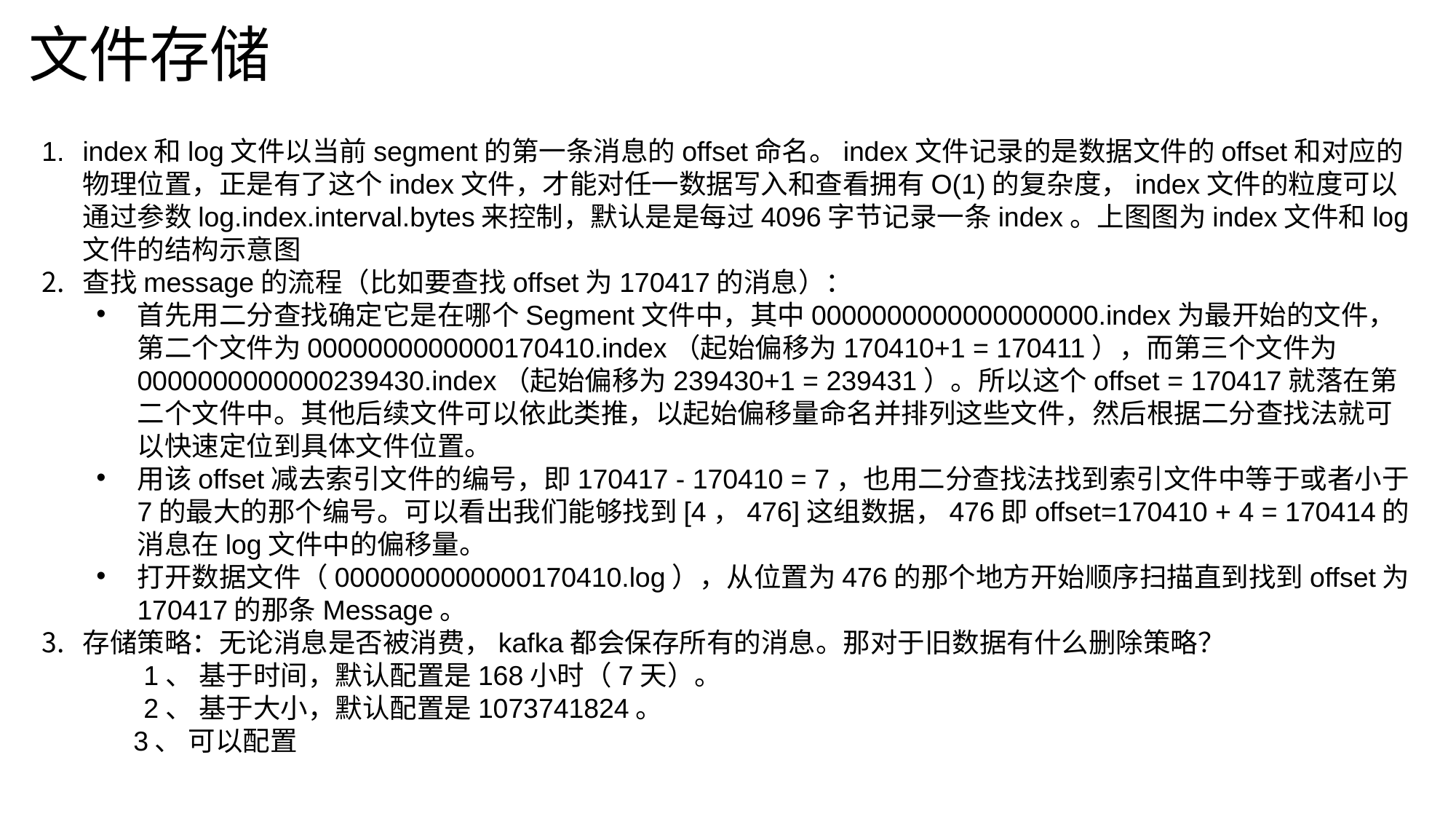

文件存储

index和log文件以当前segment的第一条消息的offset命名。index文件记录的是数据文件的offset和对应的物理位置，正是有了这个index文件，才能对任一数据写入和查看拥有O(1)的复杂度，index文件的粒度可以通过参数log.index.interval.bytes来控制，默认是是每过4096字节记录一条index。上图图为index文件和log文件的结构示意图
查找message的流程（比如要查找offset为170417的消息）：
首先用二分查找确定它是在哪个Segment文件中，其中0000000000000000000.index为最开始的文件，第二个文件为0000000000000170410.index（起始偏移为170410+1 = 170411），而第三个文件为0000000000000239430.index（起始偏移为239430+1 = 239431）。所以这个offset = 170417就落在第二个文件中。其他后续文件可以依此类推，以起始偏移量命名并排列这些文件，然后根据二分查找法就可以快速定位到具体文件位置。
用该offset减去索引文件的编号，即170417 - 170410 = 7，也用二分查找法找到索引文件中等于或者小于7的最大的那个编号。可以看出我们能够找到[4，476]这组数据，476即offset=170410 + 4 = 170414的消息在log文件中的偏移量。
打开数据文件（0000000000000170410.log），从位置为476的那个地方开始顺序扫描直到找到offset为170417的那条Message。
存储策略：无论消息是否被消费，kafka都会保存所有的消息。那对于旧数据有什么删除策略？
　　1、 基于时间，默认配置是168小时（7天）。
　　2、 基于大小，默认配置是1073741824。
            3、 可以配置